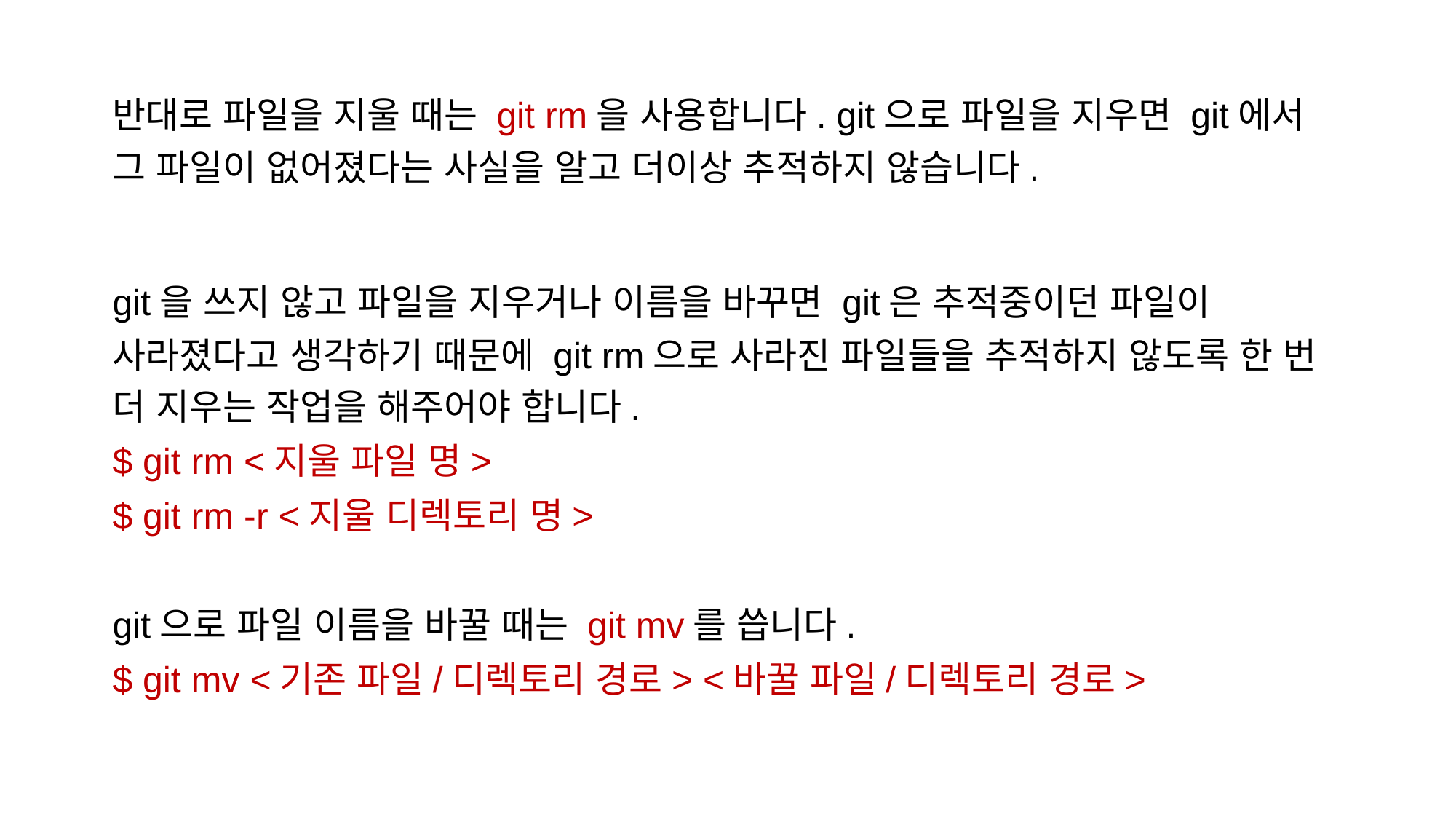

반대로 파일을 지울 때는 git rm을 사용합니다. git으로 파일을 지우면 git에서 그 파일이 없어졌다는 사실을 알고 더이상 추적하지 않습니다.

git을 쓰지 않고 파일을 지우거나 이름을 바꾸면 git은 추적중이던 파일이 사라졌다고 생각하기 때문에 git rm으로 사라진 파일들을 추적하지 않도록 한 번 더 지우는 작업을 해주어야 합니다.
$ git rm <지울 파일 명>
$ git rm -r <지울 디렉토리 명>

git으로 파일 이름을 바꿀 때는 git mv를 씁니다.
$ git mv <기존 파일/디렉토리 경로> <바꿀 파일/디렉토리 경로>